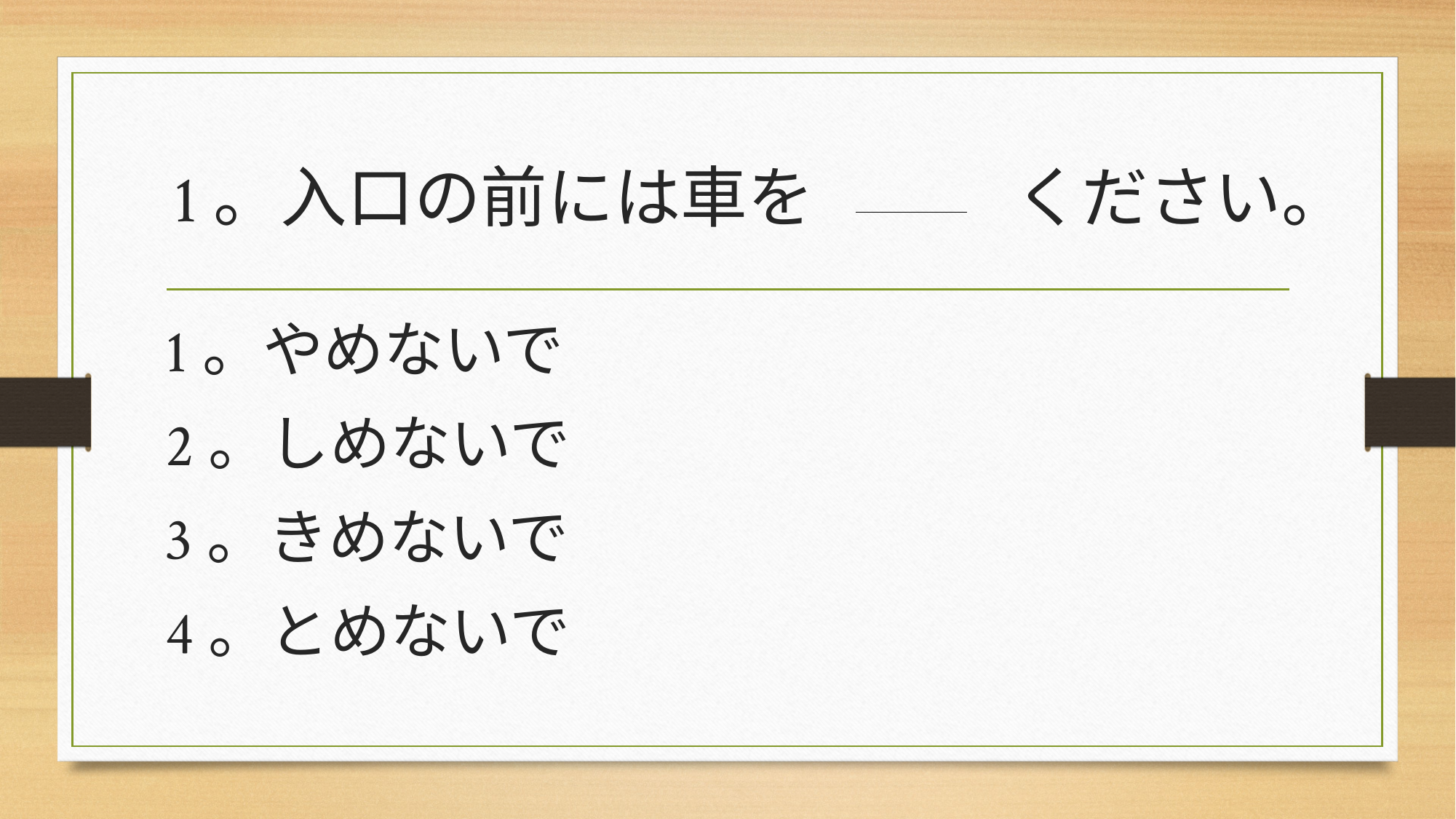

# 1。入口の前には車を　　　ください。
1。やめないで
2。しめないで
3。きめないで
4。とめないで